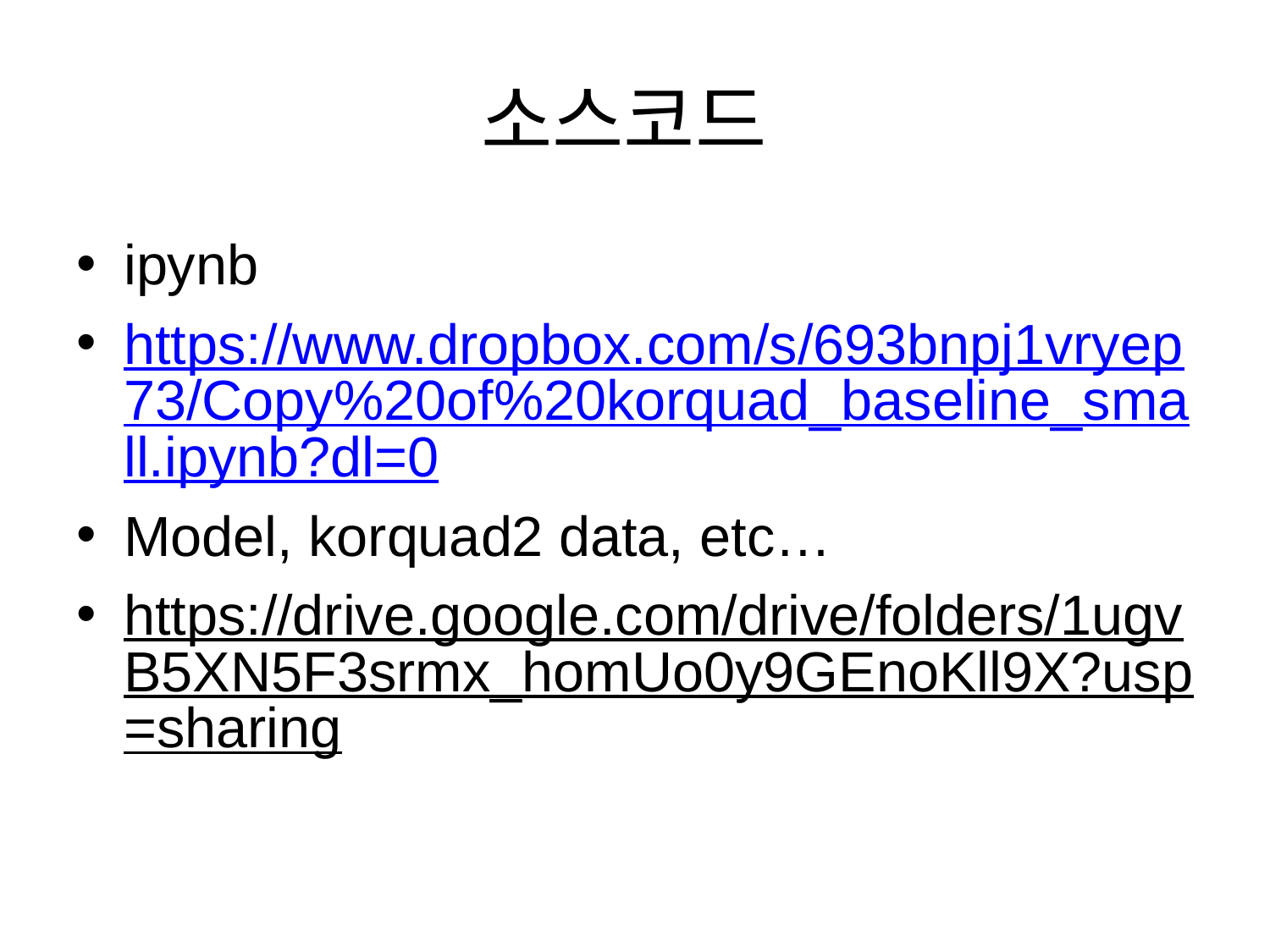

# 소스코드
ipynb
https://www.dropbox.com/s/693bnpj1vryep73/Copy%20of%20korquad_baseline_small.ipynb?dl=0
Model, korquad2 data, etc…
https://drive.google.com/drive/folders/1ugvB5XN5F3srmx_homUo0y9GEnoKll9X?usp=sharing